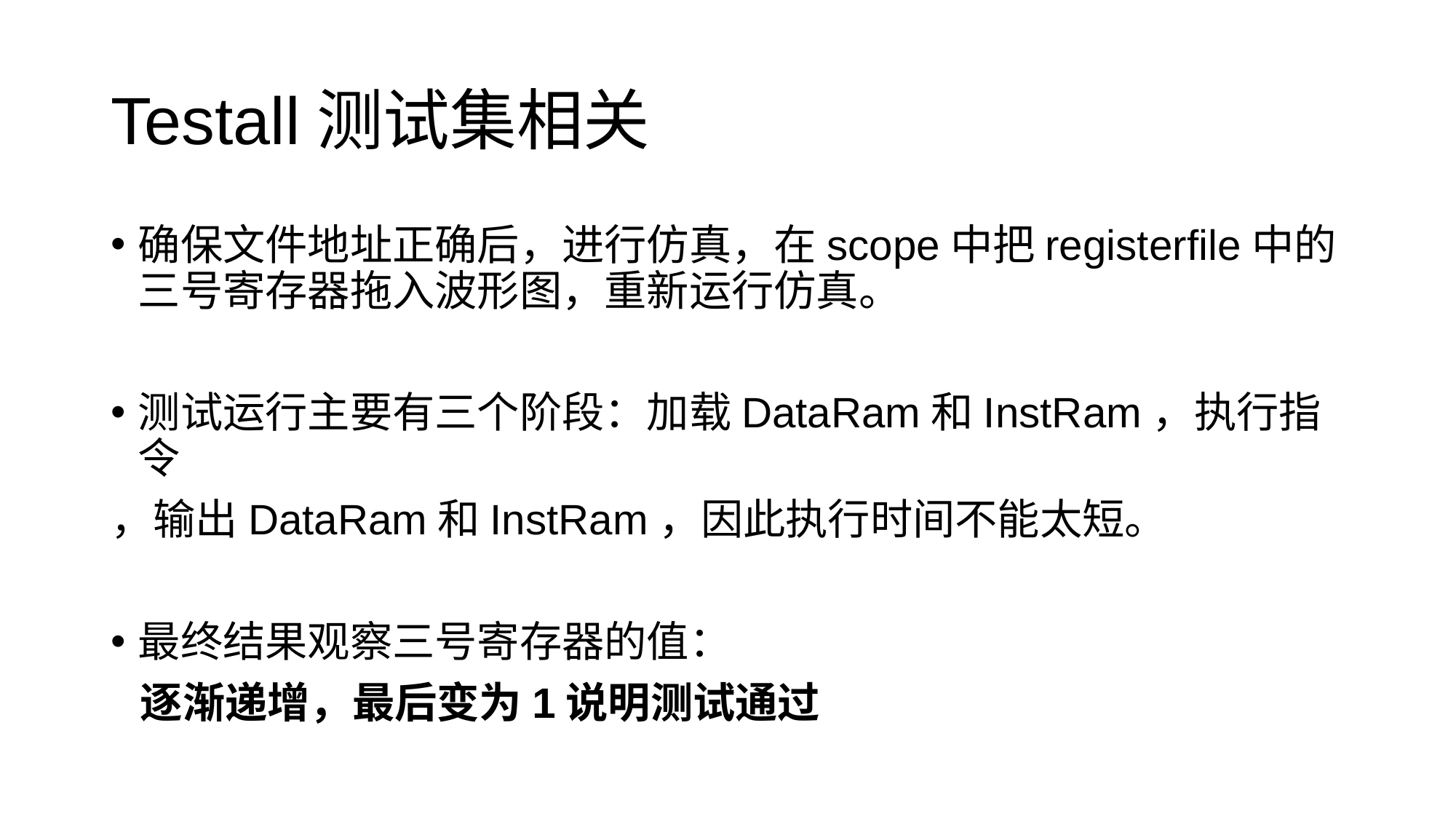

# Testall测试集相关
确保文件地址正确后，进行仿真，在scope中把registerfile中的三号寄存器拖入波形图，重新运行仿真。

测试运行主要有三个阶段：加载DataRam和InstRam，执行指令
，输出DataRam和InstRam，因此执行时间不能太短。

最终结果观察三号寄存器的值：
  逐渐递增，最后变为1说明测试通过